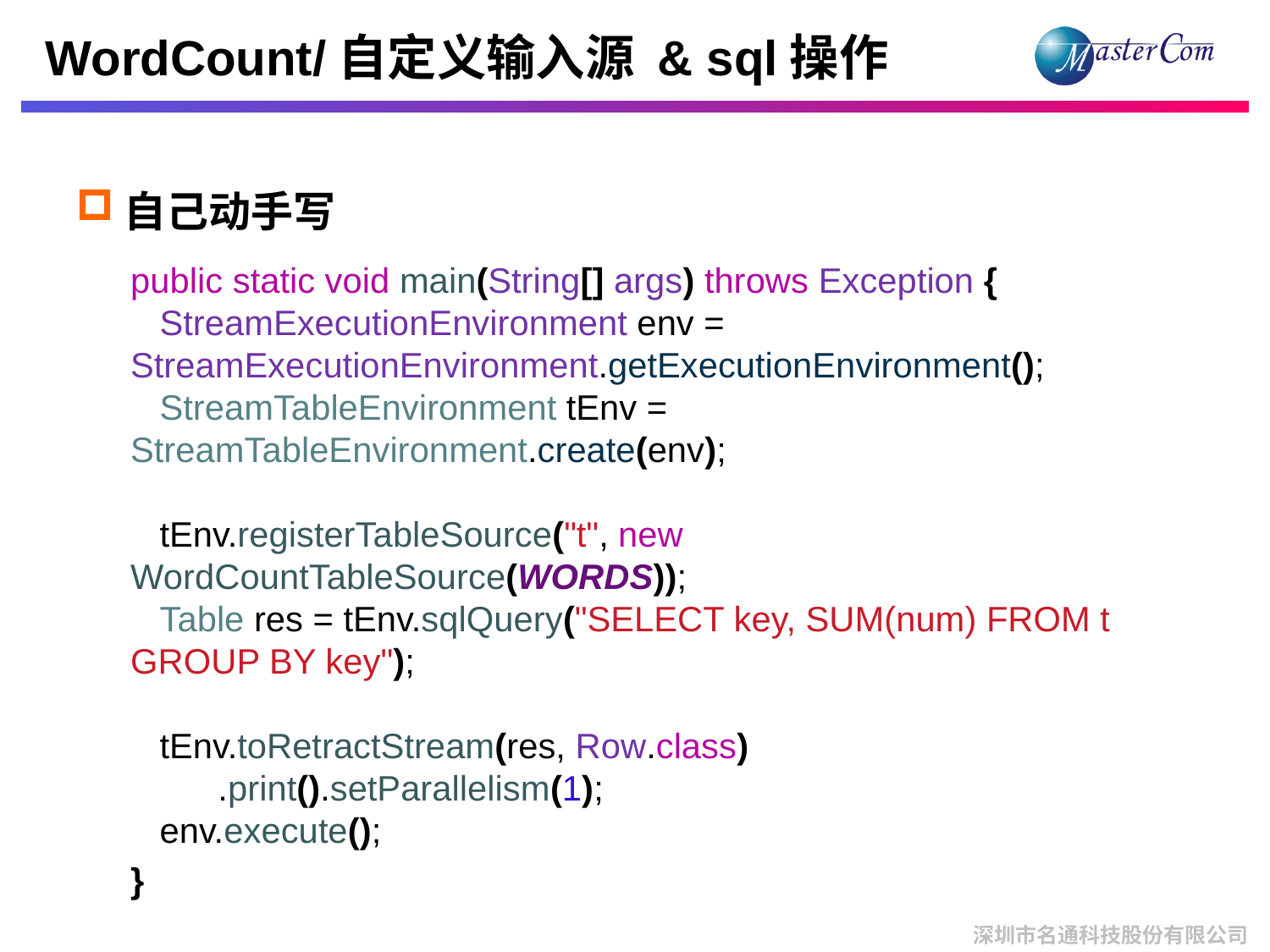

# WordCount/自定义输入源 & sql操作
自己动手写
public static void main(String[] args) throws Exception {
   StreamExecutionEnvironment env = StreamExecutionEnvironment.getExecutionEnvironment();
   StreamTableEnvironment tEnv = StreamTableEnvironment.create(env);

   tEnv.registerTableSource("t", new WordCountTableSource(WORDS));
   Table res = tEnv.sqlQuery("SELECT key, SUM(num) FROM t GROUP BY key");

   tEnv.toRetractStream(res, Row.class)
         .print().setParallelism(1);
   env.execute();
}